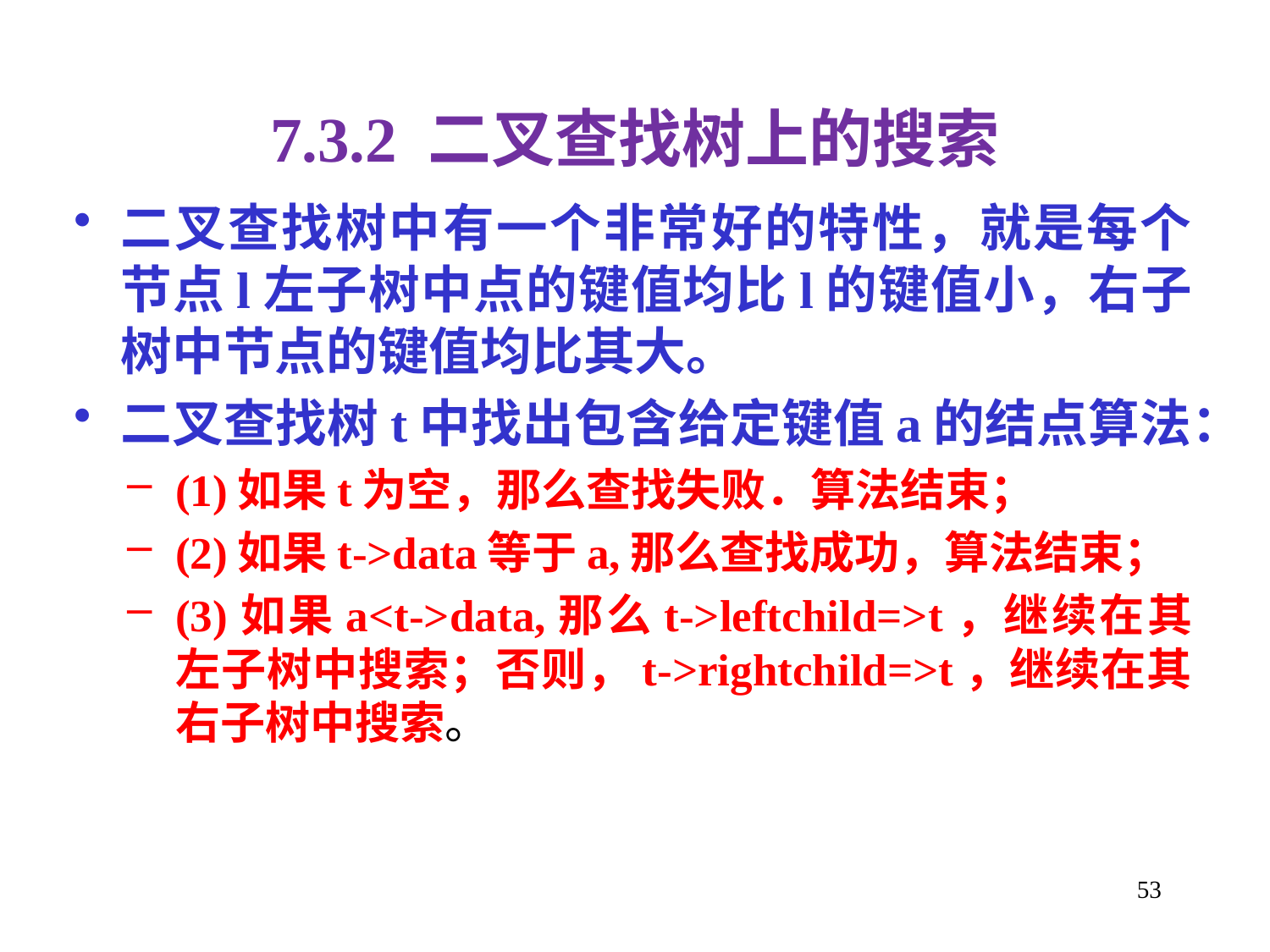

7.3.2 二叉查找树上的搜索
二叉查找树中有一个非常好的特性，就是每个节点l左子树中点的键值均比l的键值小，右子树中节点的键值均比其大。
二叉查找树t中找出包含给定键值a的结点算法：
(1)如果t为空，那么查找失败．算法结束；
(2)如果t->data等于a,那么查找成功，算法结束；
(3)如果a<t->data,那么t->leftchild=>t，继续在其左子树中搜索；否则，t->rightchild=>t，继续在其右子树中搜索。
53